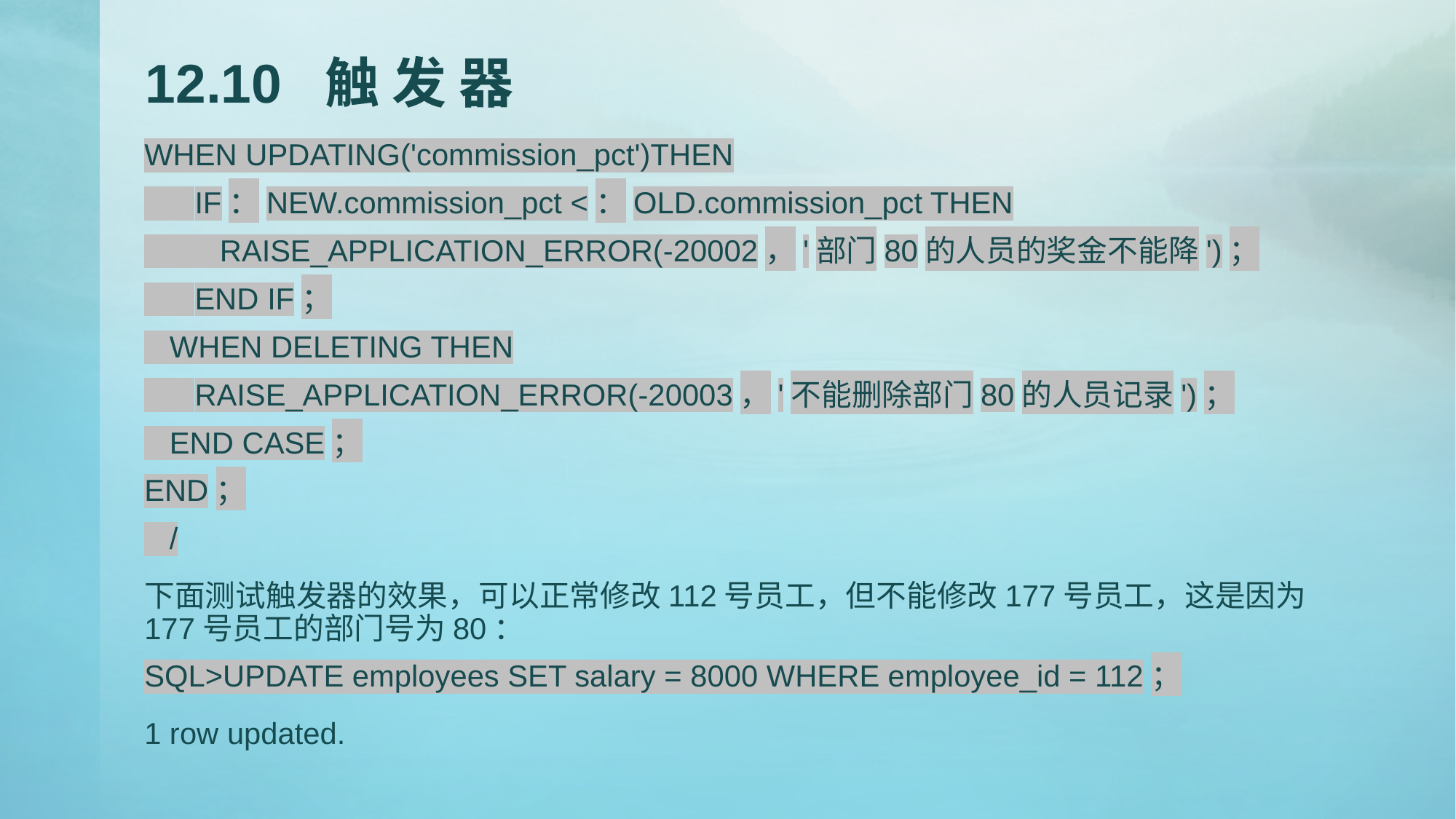

# 12.10  触 发 器
WHEN UPDATING('commission_pct')THEN
      IF：NEW.commission_pct <：OLD.commission_pct THEN
         RAISE_APPLICATION_ERROR(-20002，'部门80的人员的奖金不能降')；
      END IF；
   WHEN DELETING THEN
      RAISE_APPLICATION_ERROR(-20003，'不能删除部门80的人员记录')；
   END CASE；
END；
   /
下面测试触发器的效果，可以正常修改112号员工，但不能修改177号员工，这是因为177号员工的部门号为80：
SQL>UPDATE employees SET salary = 8000 WHERE employee_id = 112；
1 row updated.